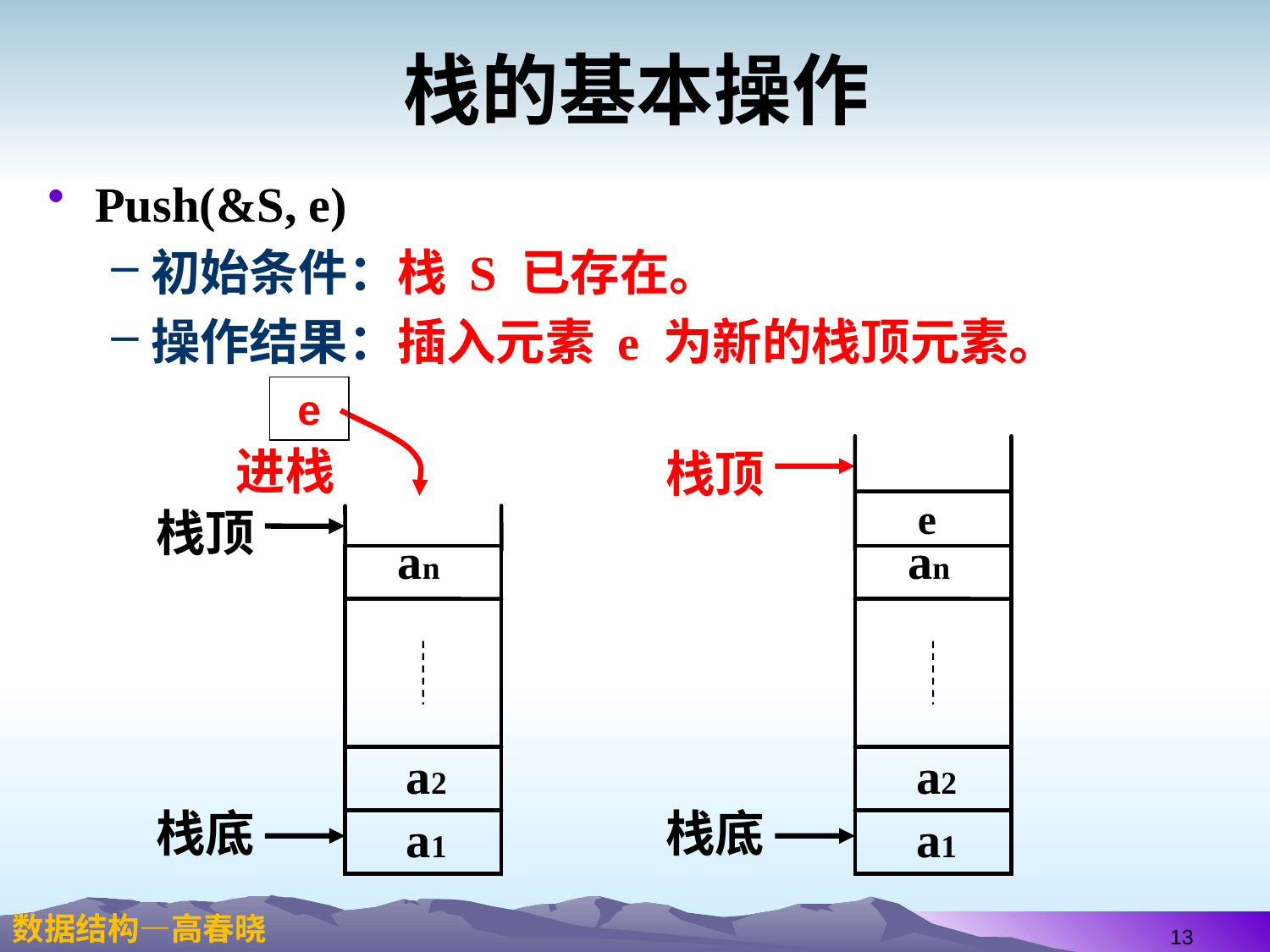

# 栈的基本操作
Push(&S, e)
初始条件：栈 S 已存在。
操作结果：插入元素 e 为新的栈顶元素。
e

进栈

e

an

a2

栈底

a1

栈顶

栈顶

an

a2

a1

栈底

13